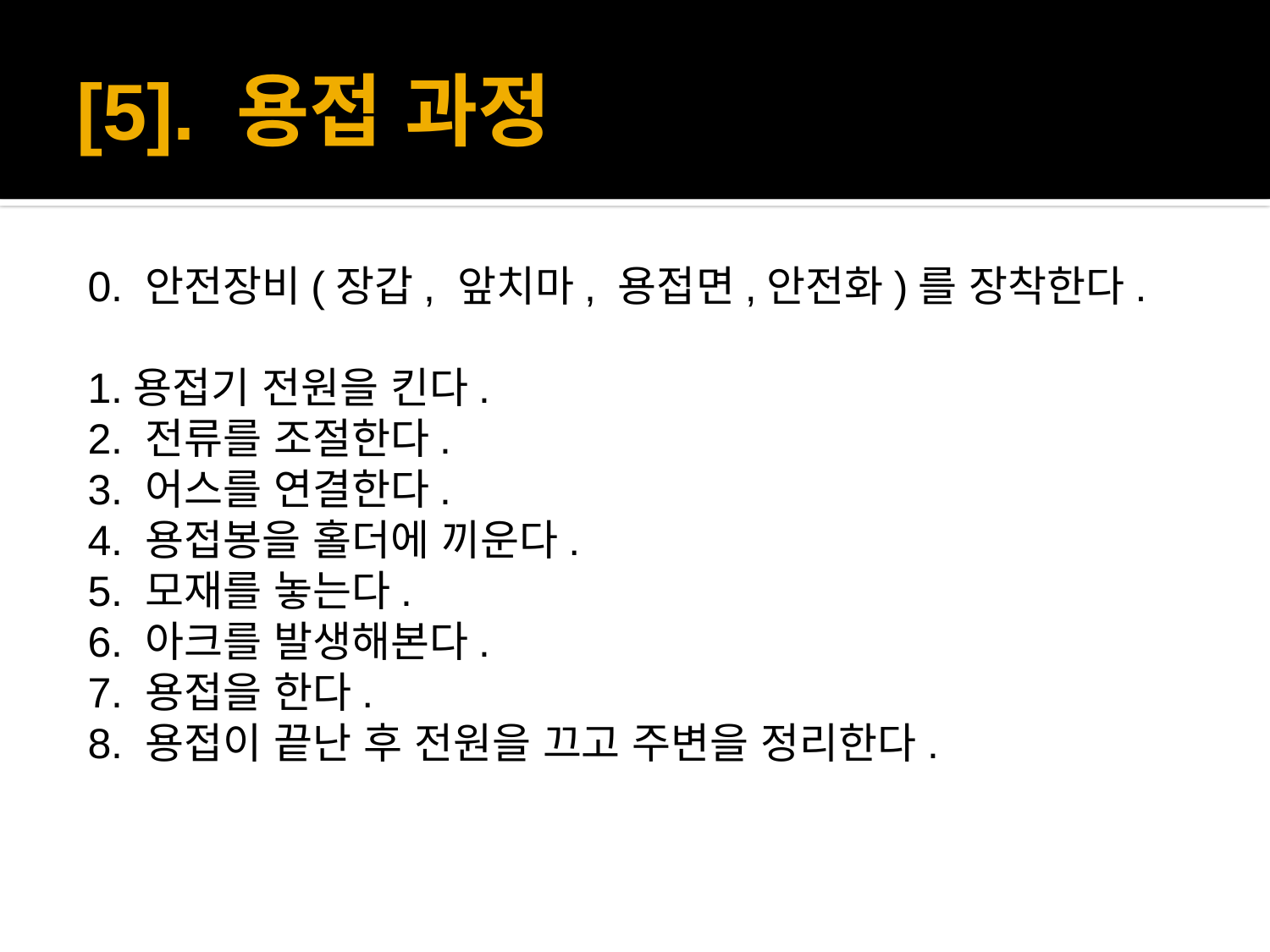

# [5]. 용접 과정
0. 안전장비(장갑, 앞치마, 용접면,안전화)를 장착한다.

1.용접기 전원을 킨다.
2. 전류를 조절한다.
3. 어스를 연결한다.
4. 용접봉을 홀더에 끼운다.
5. 모재를 놓는다.
6. 아크를 발생해본다.
7. 용접을 한다.
8. 용접이 끝난 후 전원을 끄고 주변을 정리한다.